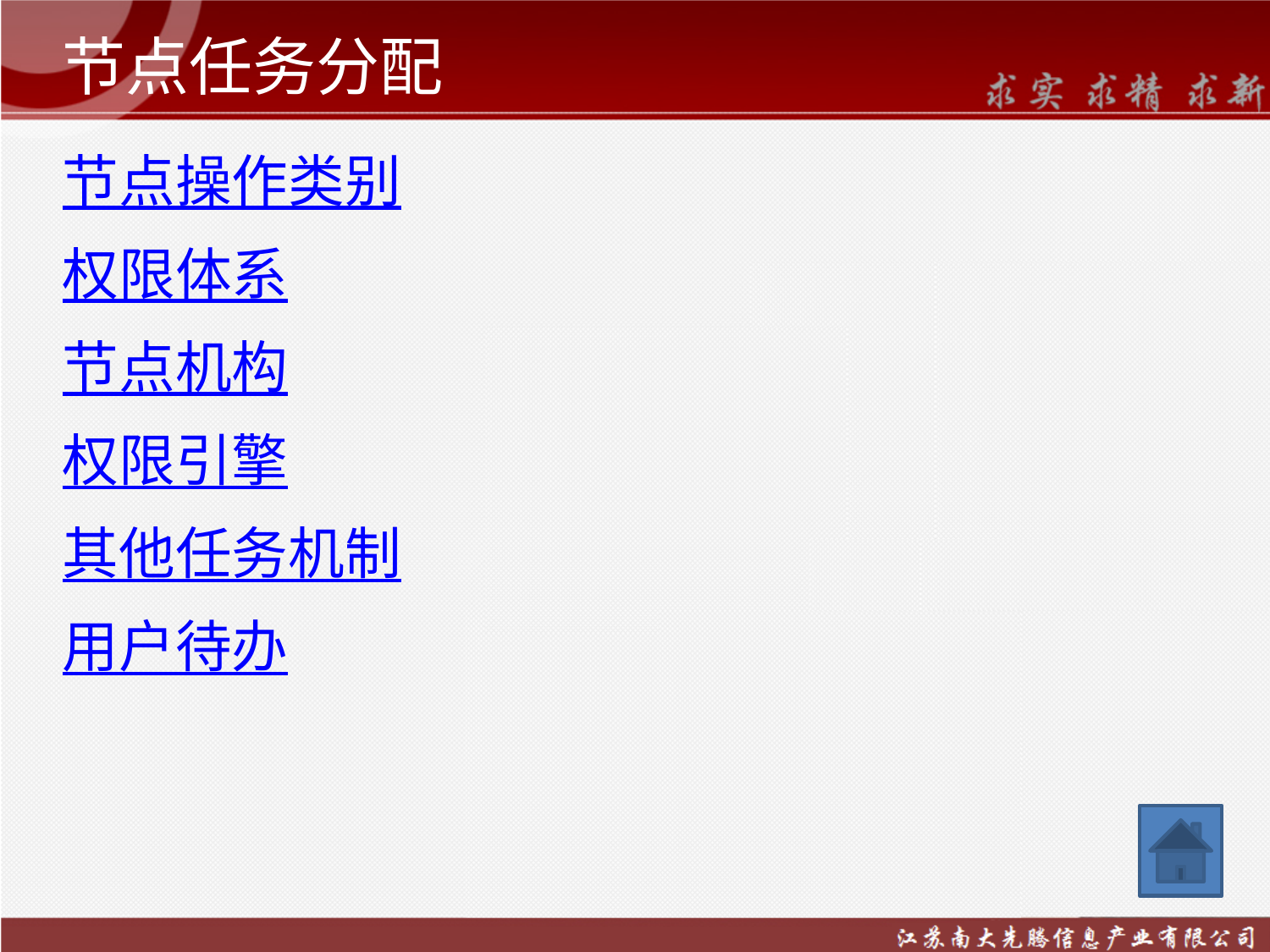

# 节点任务分配
节点操作类别
权限体系
节点机构
权限引擎
其他任务机制
用户待办